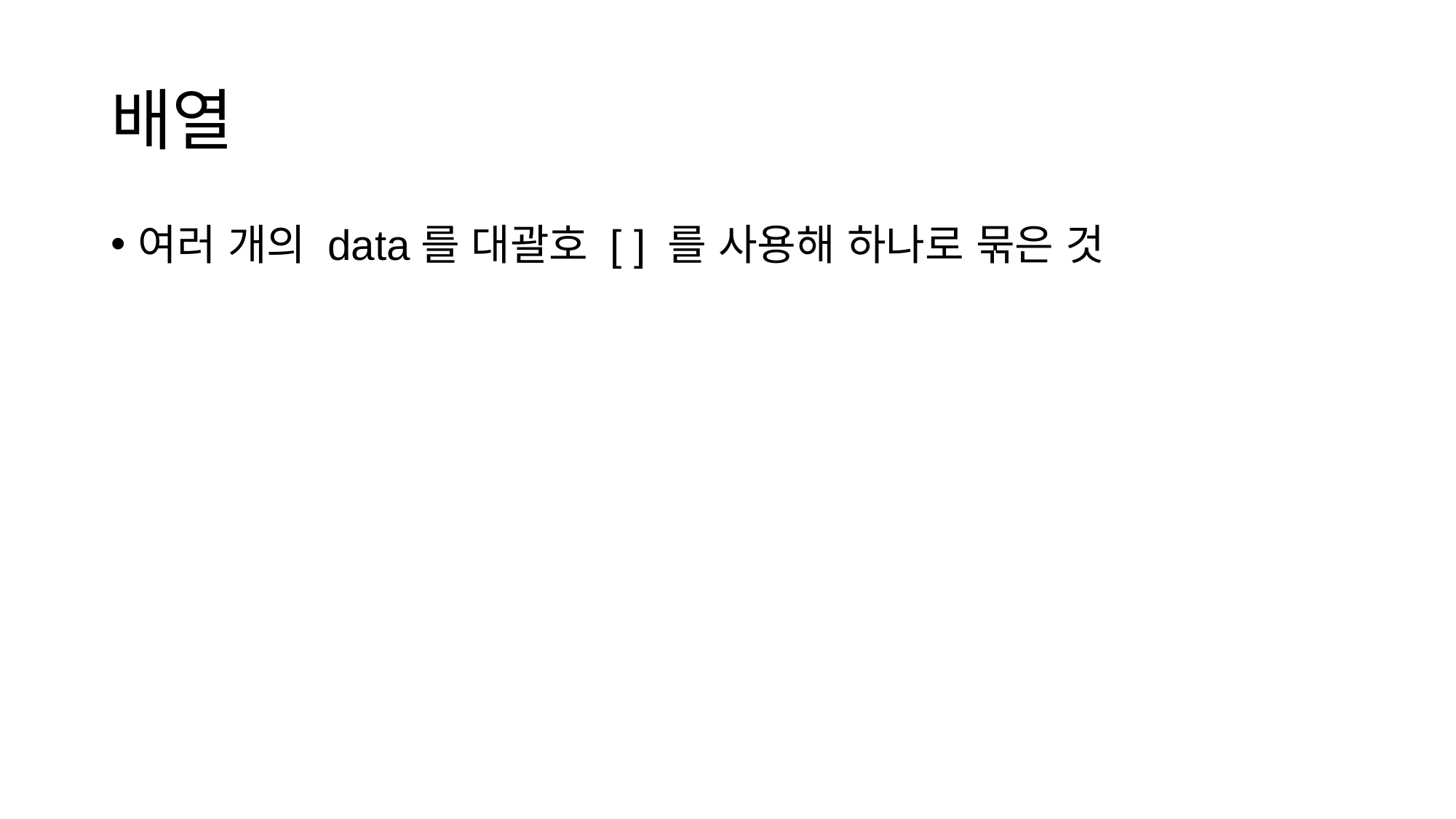

# 배열
여러 개의 data를 대괄호 [ ] 를 사용해 하나로 묶은 것